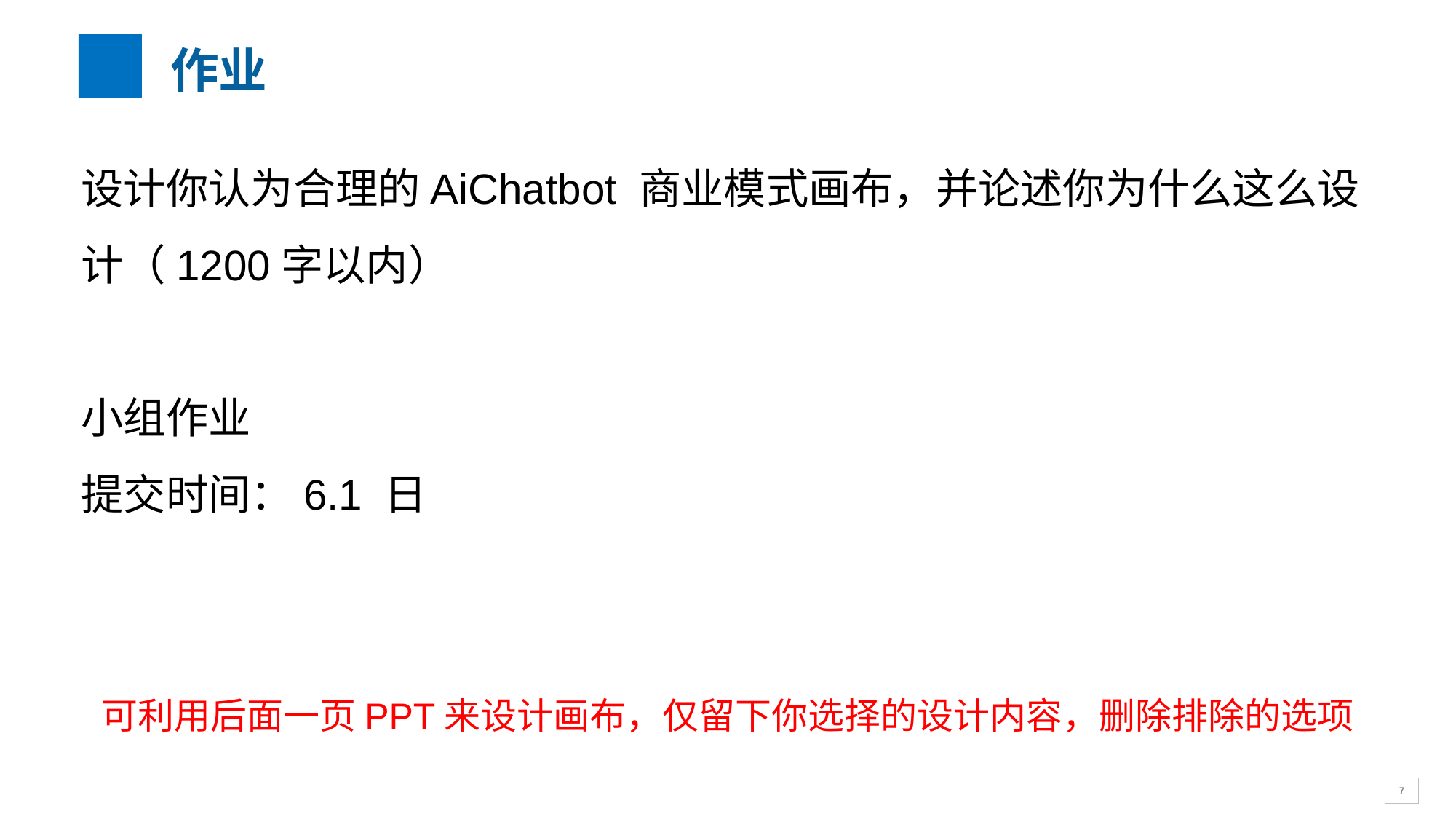

# 作业

设计你认为合理的AiChatbot 商业模式画布，并论述你为什么这么设计（1200字以内）

小组作业
提交时间：6.1 日

可利用后面一页PPT来设计画布，仅留下你选择的设计内容，删除排除的选项